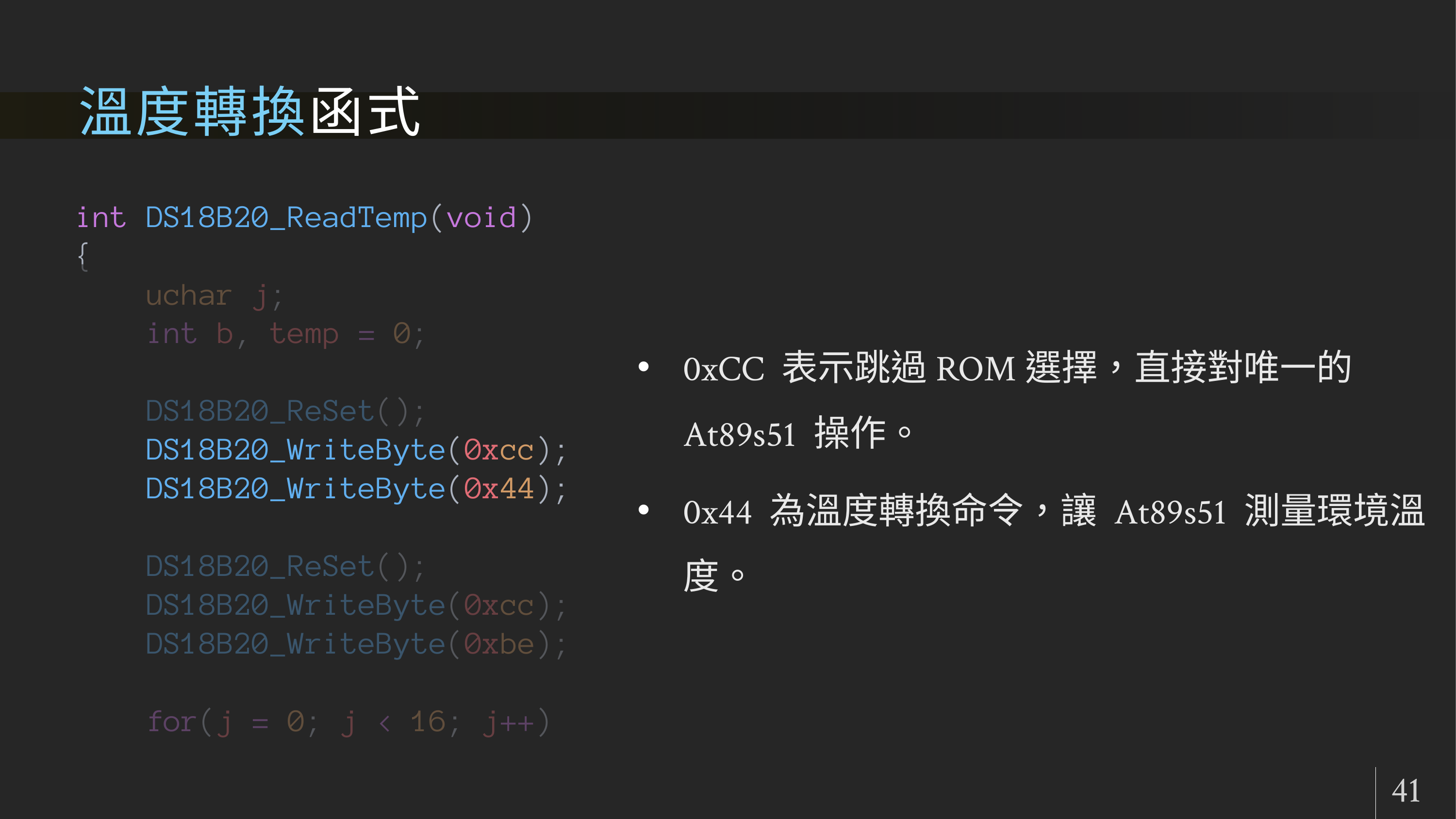

# 溫度轉換函式

int DS18B20_ReadTemp(void)
{
    uchar j;
    int b, temp = 0;
    DS18B20_ReSet();
    DS18B20_WriteByte(0xcc);
    DS18B20_WriteByte(0x44);
    DS18B20_ReSet();
    DS18B20_WriteByte(0xcc);
    DS18B20_WriteByte(0xbe);
    for(j = 0; j < 16; j++)
0xCC 表示跳過ROM選擇，直接對唯一的 At89s51 操作。
0x44 為溫度轉換命令，讓 At89s51 測量環境溫度。

41